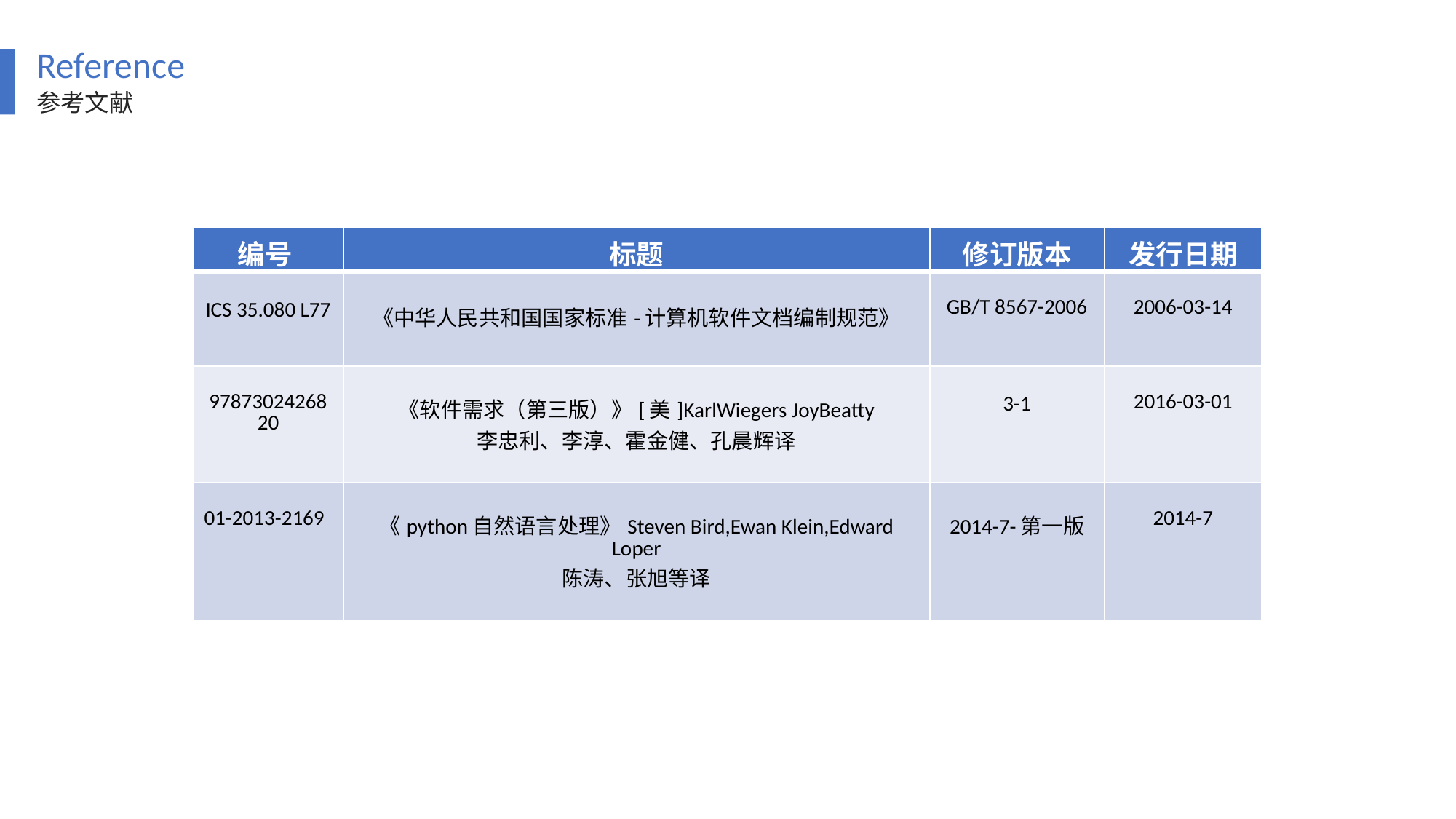

Reference

参考文献

| 编号 | 标题 | 修订版本 | 发行日期 |
| --- | --- | --- | --- |
| ICS 35.080 L77 | 《中华人民共和国国家标准-计算机软件文档编制规范》 | GB/T 8567-2006 | 2006-03-14 |
| 9787302426820 | 《软件需求（第三版）》[美]KarlWiegers JoyBeatty 李忠利、李淳、霍金健、孔晨辉译 | 3-1 | 2016-03-01 |
| 01-2013-2169 | 《python自然语言处理》Steven Bird,Ewan Klein,Edward Loper 陈涛、张旭等译 | 2014-7-第一版 | 2014-7 |